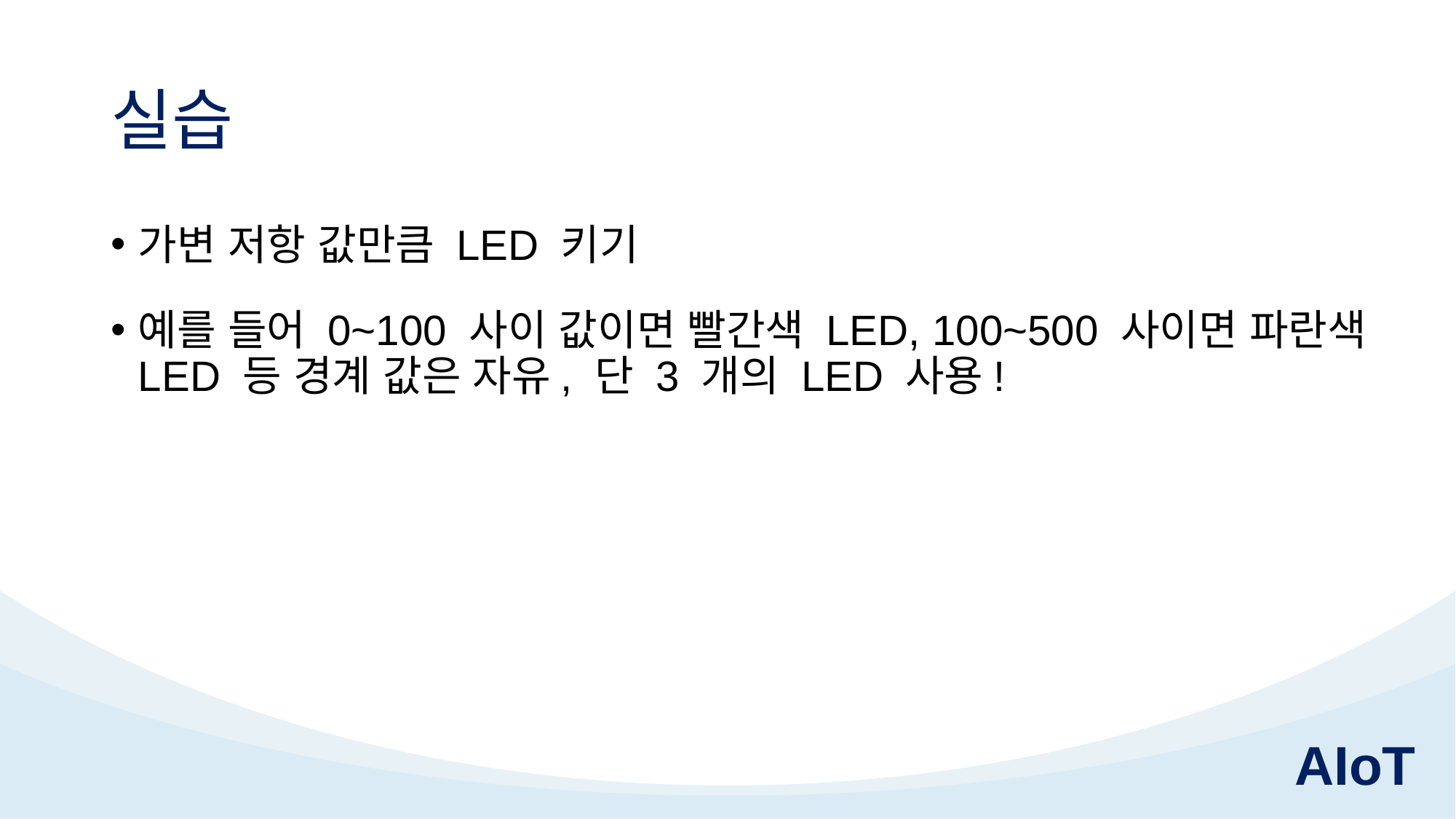

# 실습
가변 저항 값만큼 LED 키기

예를 들어 0~100 사이 값이면 빨간색 LED, 100~500 사이면 파란색 LED 등 경계 값은 자유, 단 3 개의 LED 사용!